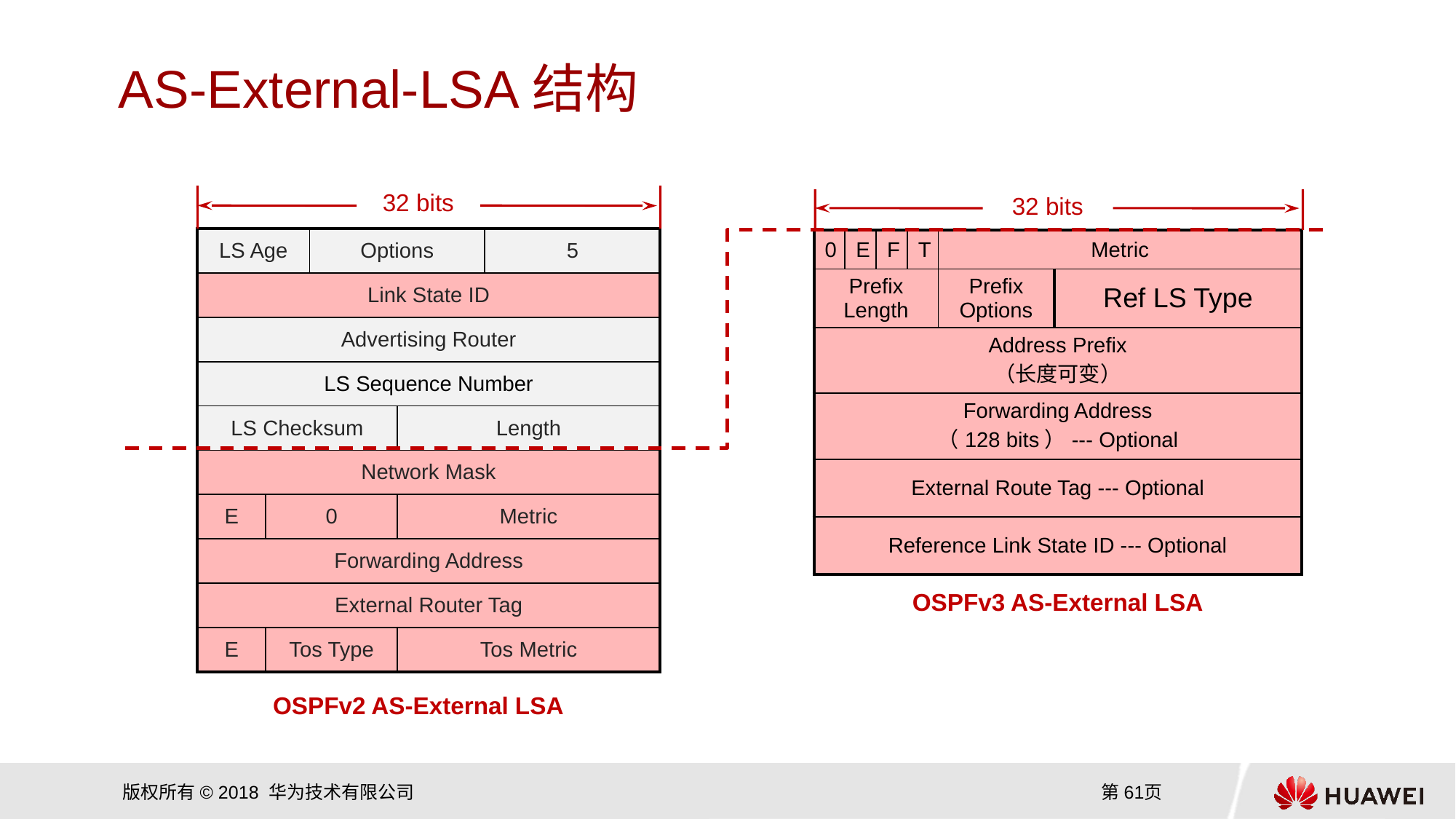

# AS-External-LSA结构
32 bits

32 bits

| LS Age |  | Options |  | 5 |
| --- | --- | --- | --- | --- |
| Link State ID |  |  |  |  |
| Advertising Router |  |  |  |  |
| LS Sequence Number |  |  |  |  |
| LS Checksum |  |  | Length |  |
| Network Mask |  |  |  |  |
| E | 0 |  | Metric |  |
| Forwarding Address |  |  |  |  |
| External Router Tag |  |  |  |  |
| E | Tos Type |  | Tos Metric |  |
| 0 | E | F | T | Metric |  |
| --- | --- | --- | --- | --- | --- |
| Prefix Length |  |  |  | Prefix Options | Ref LS Type |
| Address Prefix （长度可变） |  |  |  |  |  |
| Forwarding Address （128 bits）--- Optional |  |  |  |  |  |
| External Route Tag --- Optional |  |  |  |  |  |
| Reference Link State ID --- Optional |  |  |  |  |  |
OSPFv3 AS-External LSA
OSPFv2 AS-External LSA